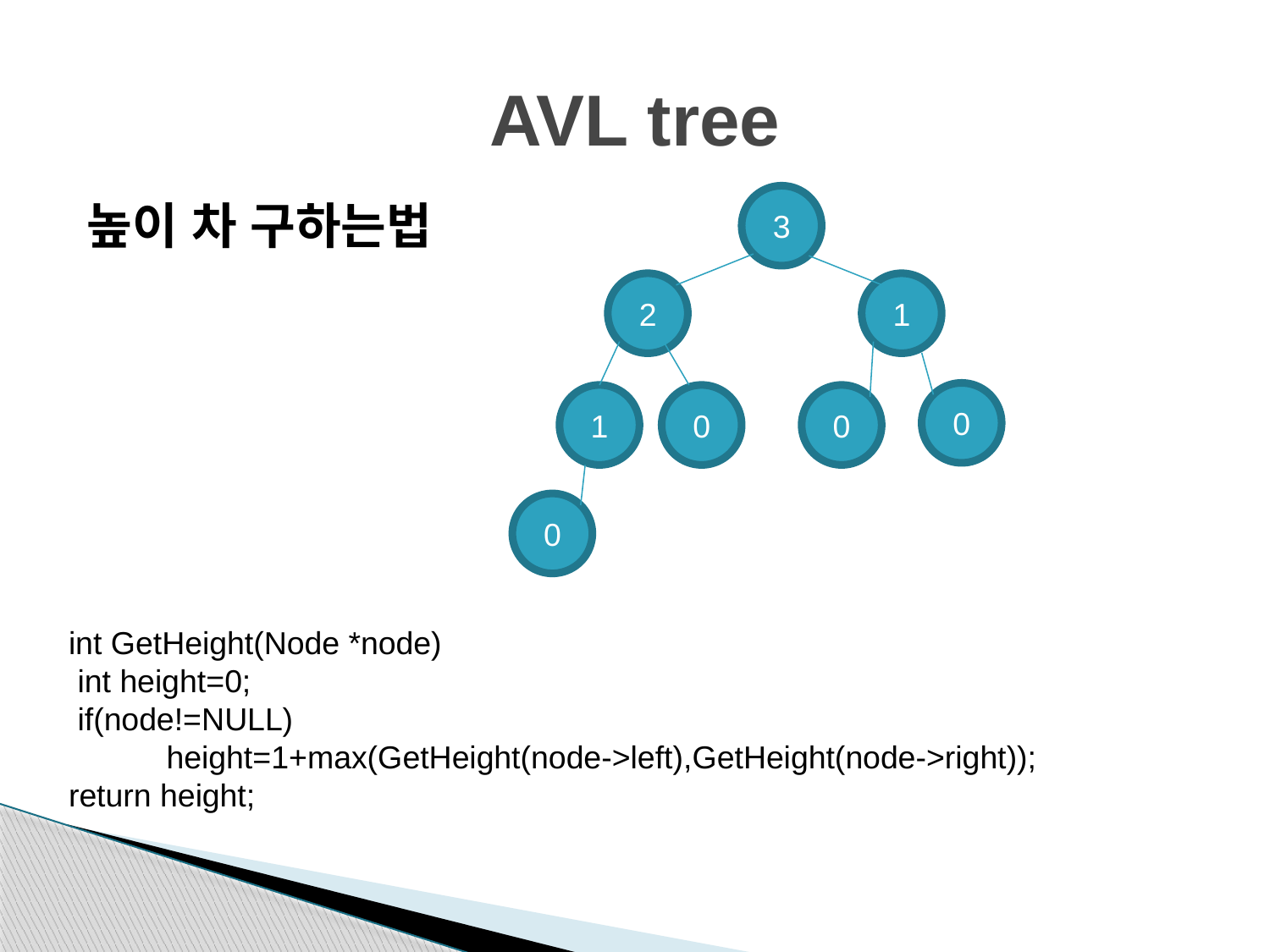

# AVL tree
3
높이 차 구하는법
2
1
0
1
0
0
0
int GetHeight(Node *node)
 int height=0;
 if(node!=NULL)
           height=1+max(GetHeight(node->left),GetHeight(node->right));
return height;